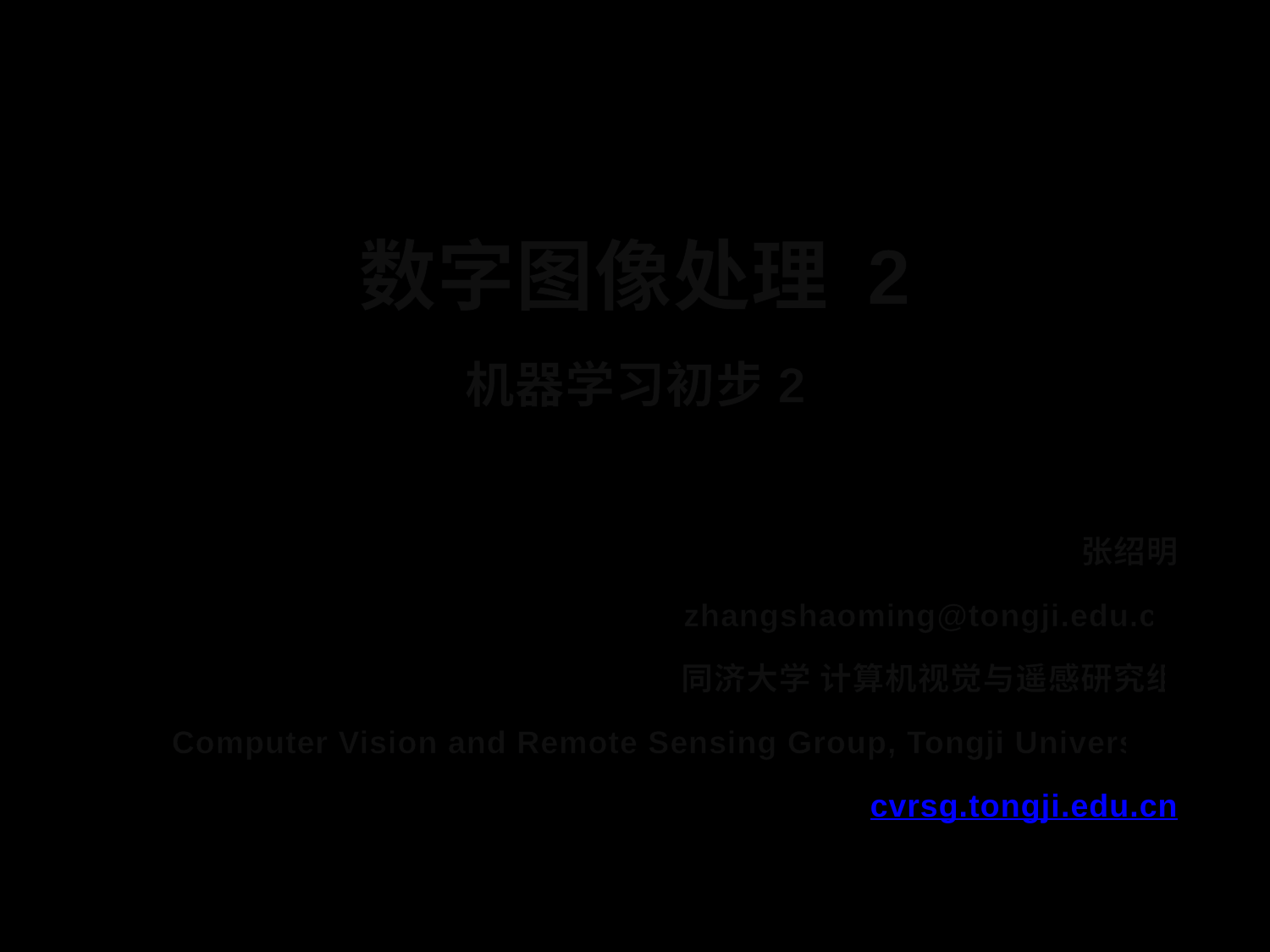

# 数字图像处理 2 机器学习初步2
张绍明
zhangshaoming@tongji.edu.cn
同济大学 计算机视觉与遥感研究组
Computer Vision and Remote Sensing Group, Tongji University
cvrsg.tongji.edu.cn